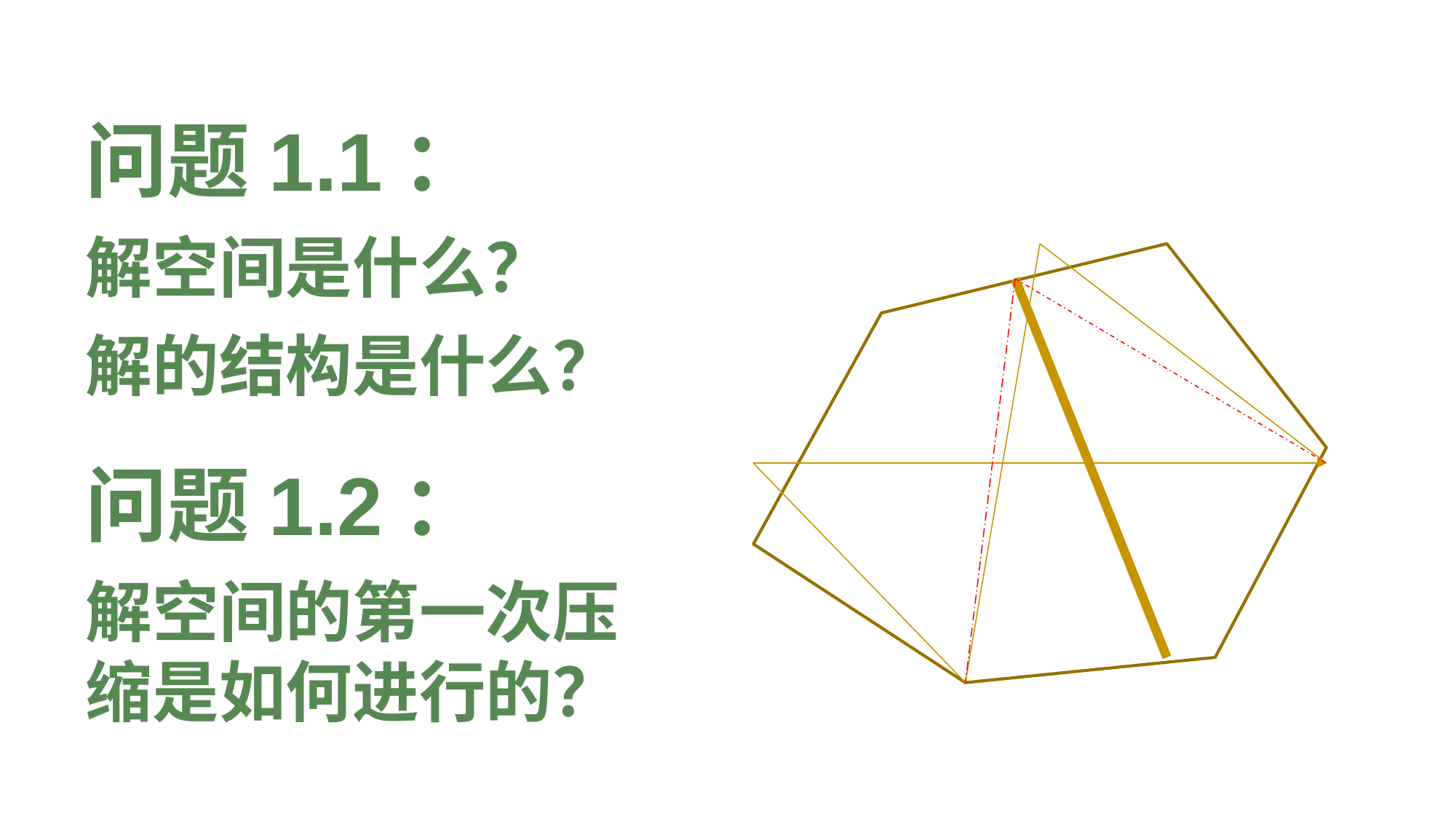

问题1.1：
解空间是什么？
解的结构是什么？

问题1.2：
解空间的第一次压缩是如何进行的？